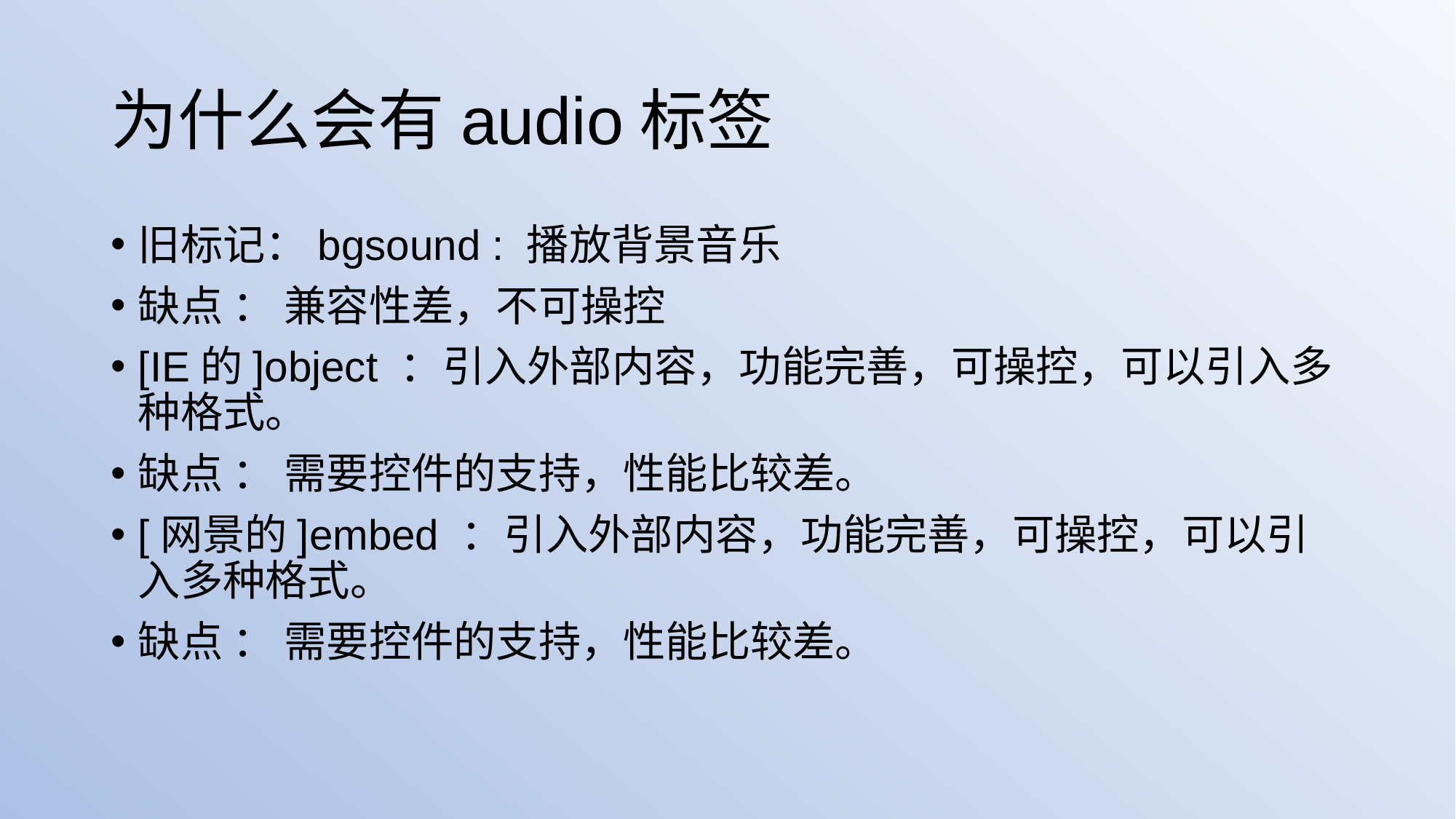

# 为什么会有audio标签
旧标记：bgsound : 播放背景音乐
缺点 ： 兼容性差，不可操控
[IE的]object ：引入外部内容，功能完善，可操控，可以引入多种格式。
缺点 ： 需要控件的支持，性能比较差。
[网景的]embed ：引入外部内容，功能完善，可操控，可以引入多种格式。
缺点 ： 需要控件的支持，性能比较差。